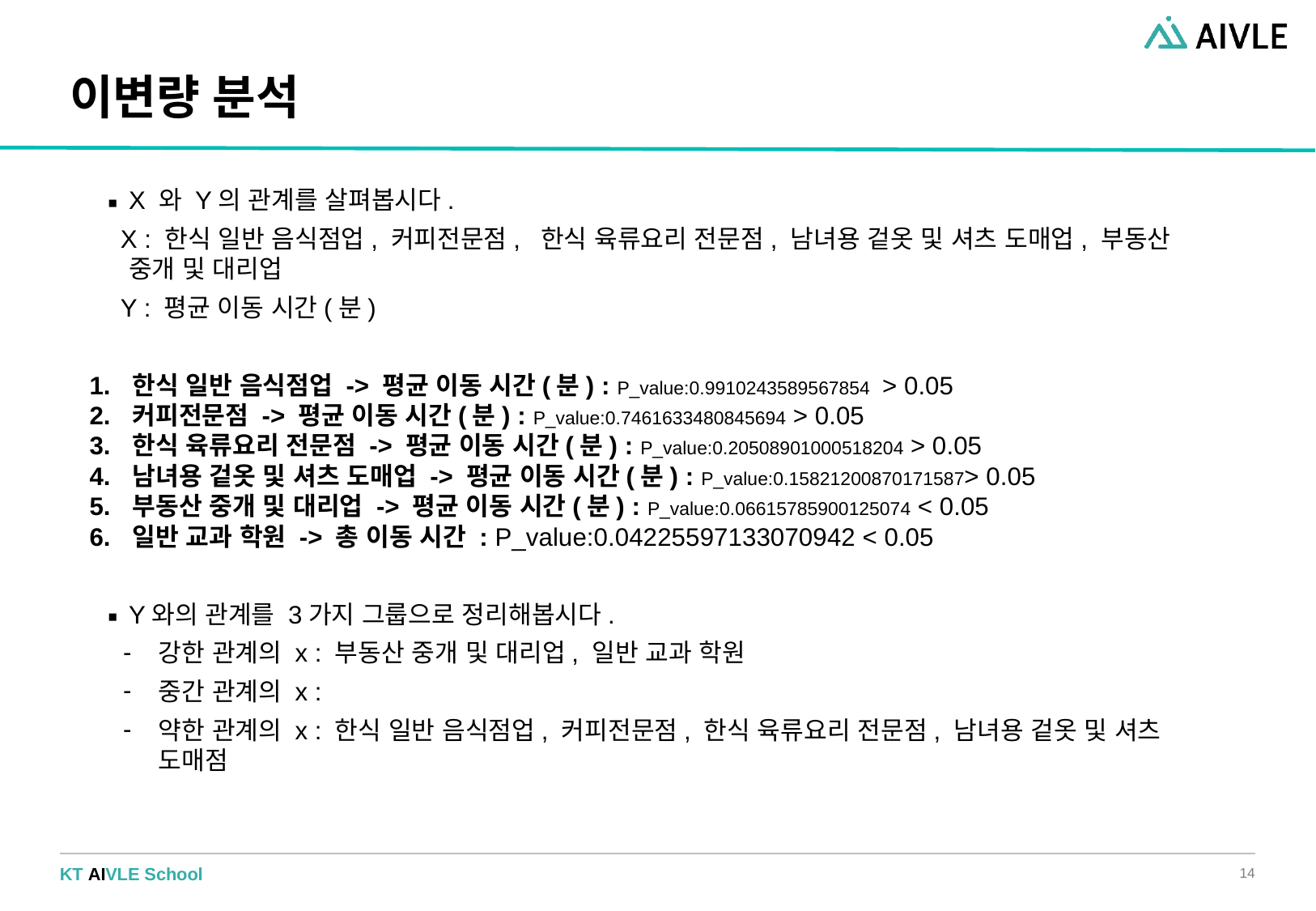

# 이변량 분석

X 와 Y의 관계를 살펴봅시다.
X : 한식 일반 음식점업, 커피전문점,  한식 육류요리 전문점, 남녀용 겉옷 및 셔츠 도매업, 부동산 중개 및 대리업
Y : 평균 이동 시간(분)

한식 일반 음식점업 -> 평균 이동 시간(분) : P_value:0.9910243589567854  > 0.05
커피전문점 -> 평균 이동 시간(분) : P_value:0.7461633480845694 > 0.05
한식 육류요리 전문점 -> 평균 이동 시간(분) : P_value:0.20508901000518204 > 0.05
남녀용 겉옷 및 셔츠 도매업 -> 평균 이동 시간(분) : P_value:0.15821200870171587> 0.05
부동산 중개 및 대리업 -> 평균 이동 시간(분) : P_value:0.06615785900125074 < 0.05
일반 교과 학원 -> 총 이동 시간 : P_value:0.04225597133070942 < 0.05

Y와의 관계를 3가지 그룹으로 정리해봅시다.
강한 관계의 x : 부동산 중개 및 대리업, 일반 교과 학원
중간 관계의 x :
약한 관계의 x : 한식 일반 음식점업, 커피전문점, 한식 육류요리 전문점, 남녀용 겉옷 및 셔츠 도매점